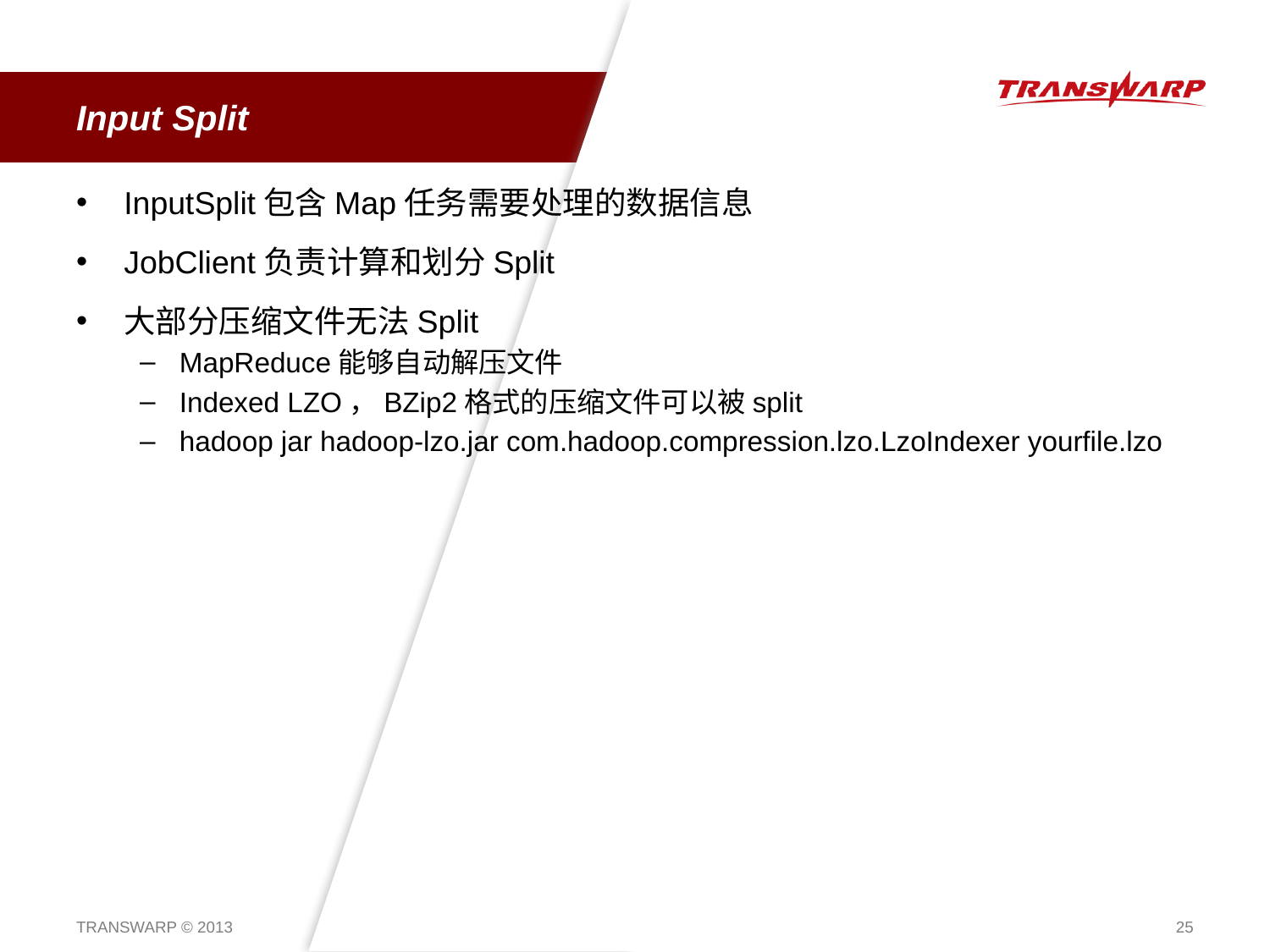

# Input Split
InputSplit包含Map任务需要处理的数据信息
JobClient负责计算和划分Split
大部分压缩文件无法Split
MapReduce能够自动解压文件
Indexed LZO，BZip2格式的压缩文件可以被split
hadoop jar hadoop-lzo.jar com.hadoop.compression.lzo.LzoIndexer yourfile.lzo

TRANSWARP © 2013
25